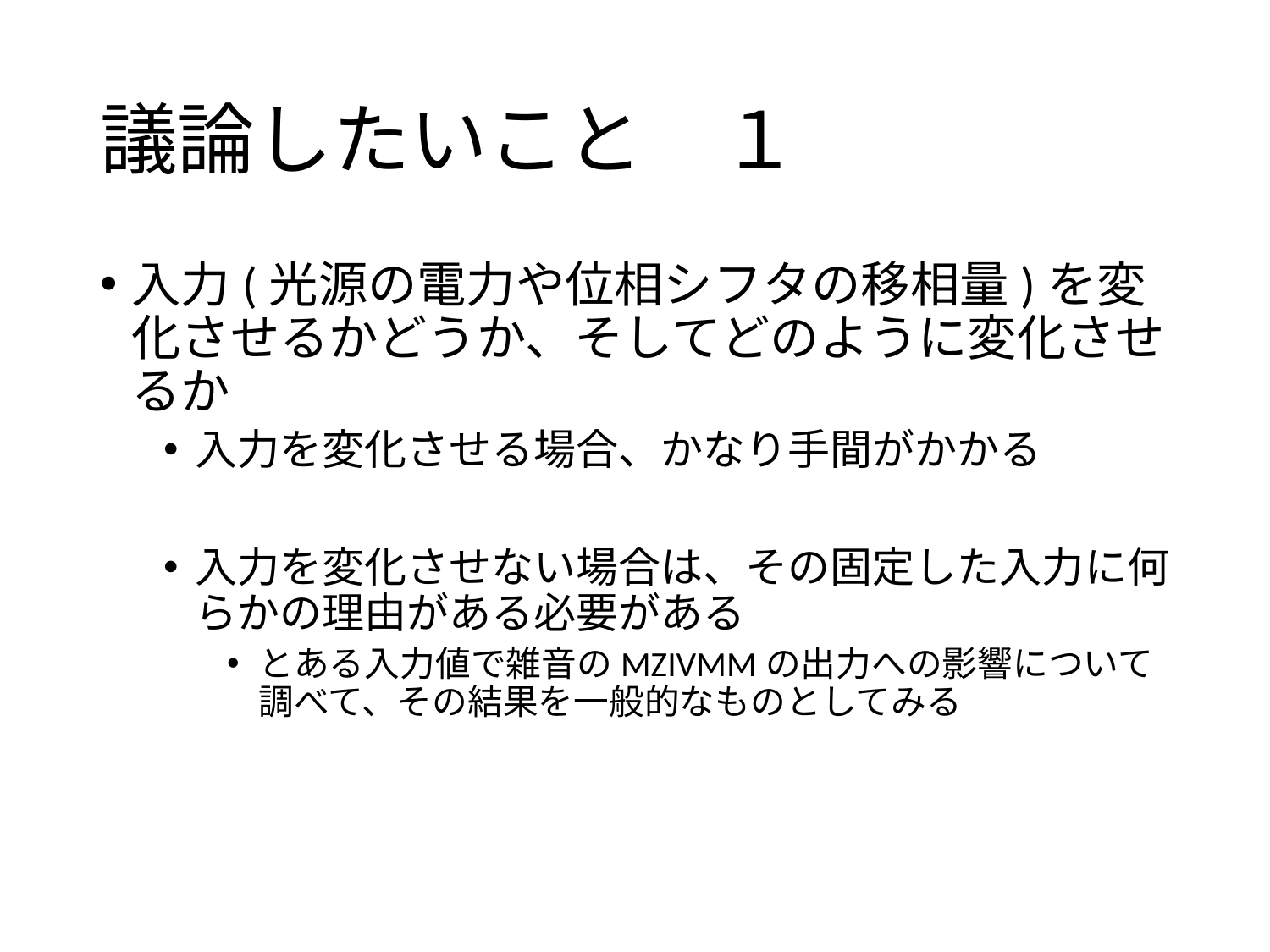

# 議論したいこと　１
入力(光源の電力や位相シフタの移相量)を変化させるかどうか、そしてどのように変化させるか
入力を変化させる場合、かなり手間がかかる

入力を変化させない場合は、その固定した入力に何らかの理由がある必要がある
とある入力値で雑音のMZIVMMの出力への影響について調べて、その結果を一般的なものとしてみる